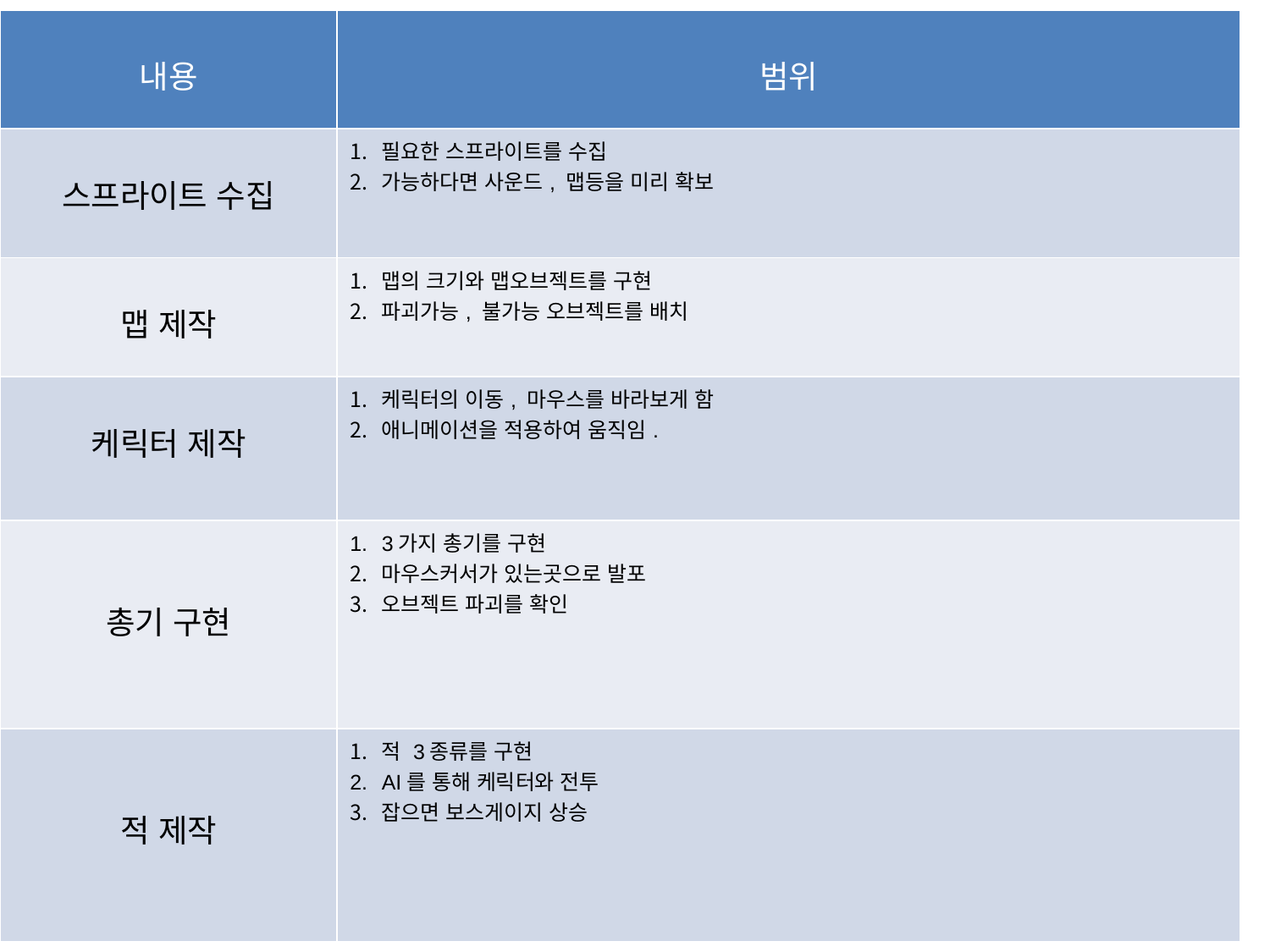

| 내용 | 범위 |
| --- | --- |
| 스프라이트 수집 | 필요한 스프라이트를 수집 가능하다면 사운드, 맵등을 미리 확보 |
| 맵 제작 | 맵의 크기와 맵오브젝트를 구현 파괴가능, 불가능 오브젝트를 배치 |
| 케릭터 제작 | 케릭터의 이동, 마우스를 바라보게 함 애니메이션을 적용하여 움직임. |
| 총기 구현 | 3가지 총기를 구현 마우스커서가 있는곳으로 발포 오브젝트 파괴를 확인 |
| 적 제작 | 적 3종류를 구현 AI를 통해 케릭터와 전투 잡으면 보스게이지 상승 |